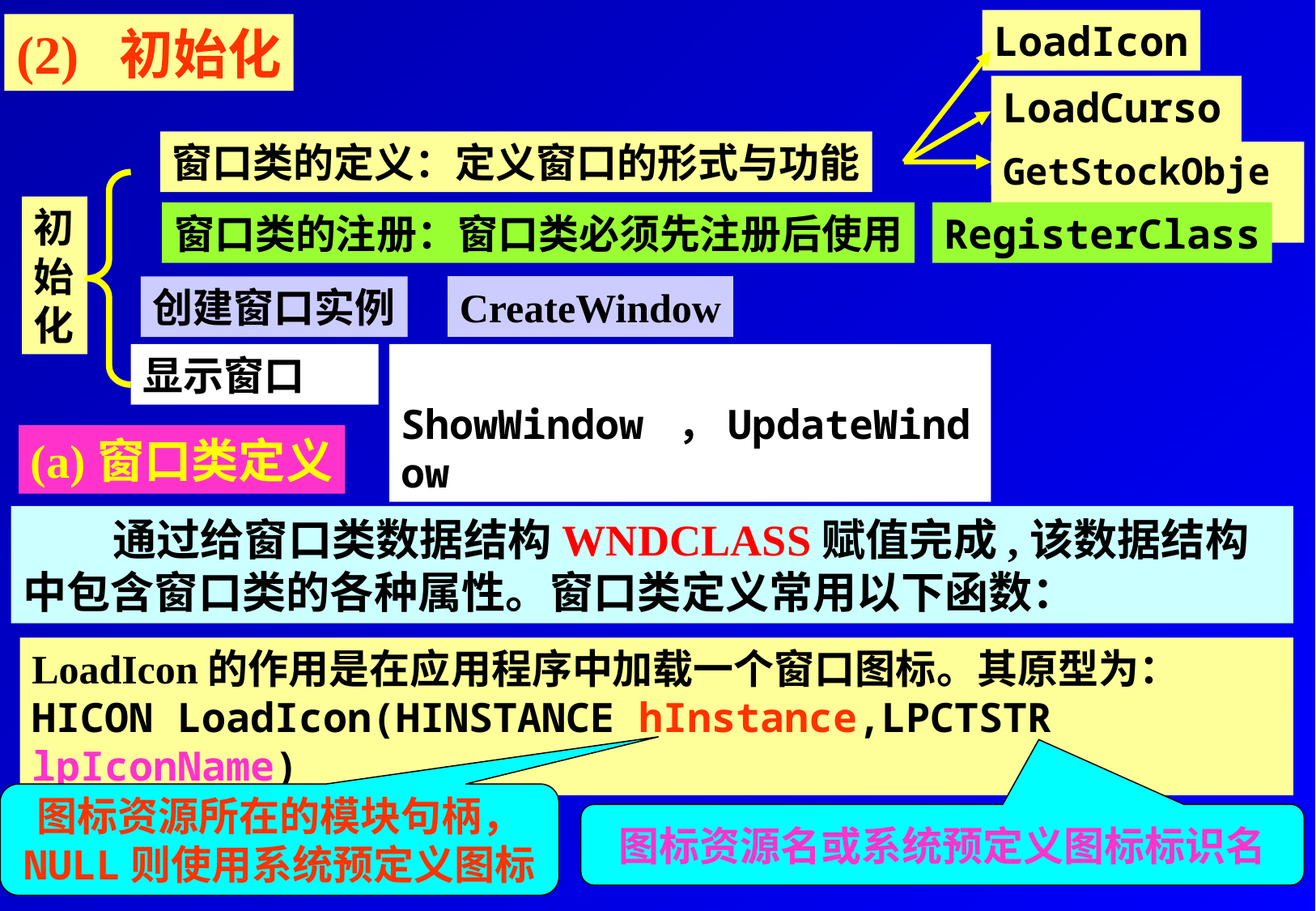

LoadIcon

LoadCursor

窗口类的定义：定义窗口的形式与功能
GetStockObject

初始化
窗口类的注册：窗口类必须先注册后使用
RegisterClass
CreateWindow
创建窗口实例
显示窗口
 ShowWindow ，UpdateWindow
(2)  初始化
(a)窗口类定义
        通过给窗口类数据结构WNDCLASS赋值完成,该数据结构中包含窗口类的各种属性。窗口类定义常用以下函数：
LoadIcon的作用是在应用程序中加载一个窗口图标。其原型为：
HICON LoadIcon(HINSTANCE hInstance,LPCTSTR lpIconName)
图标资源所在的模块句柄，
NULL则使用系统预定义图标
图标资源名或系统预定义图标标识名
24